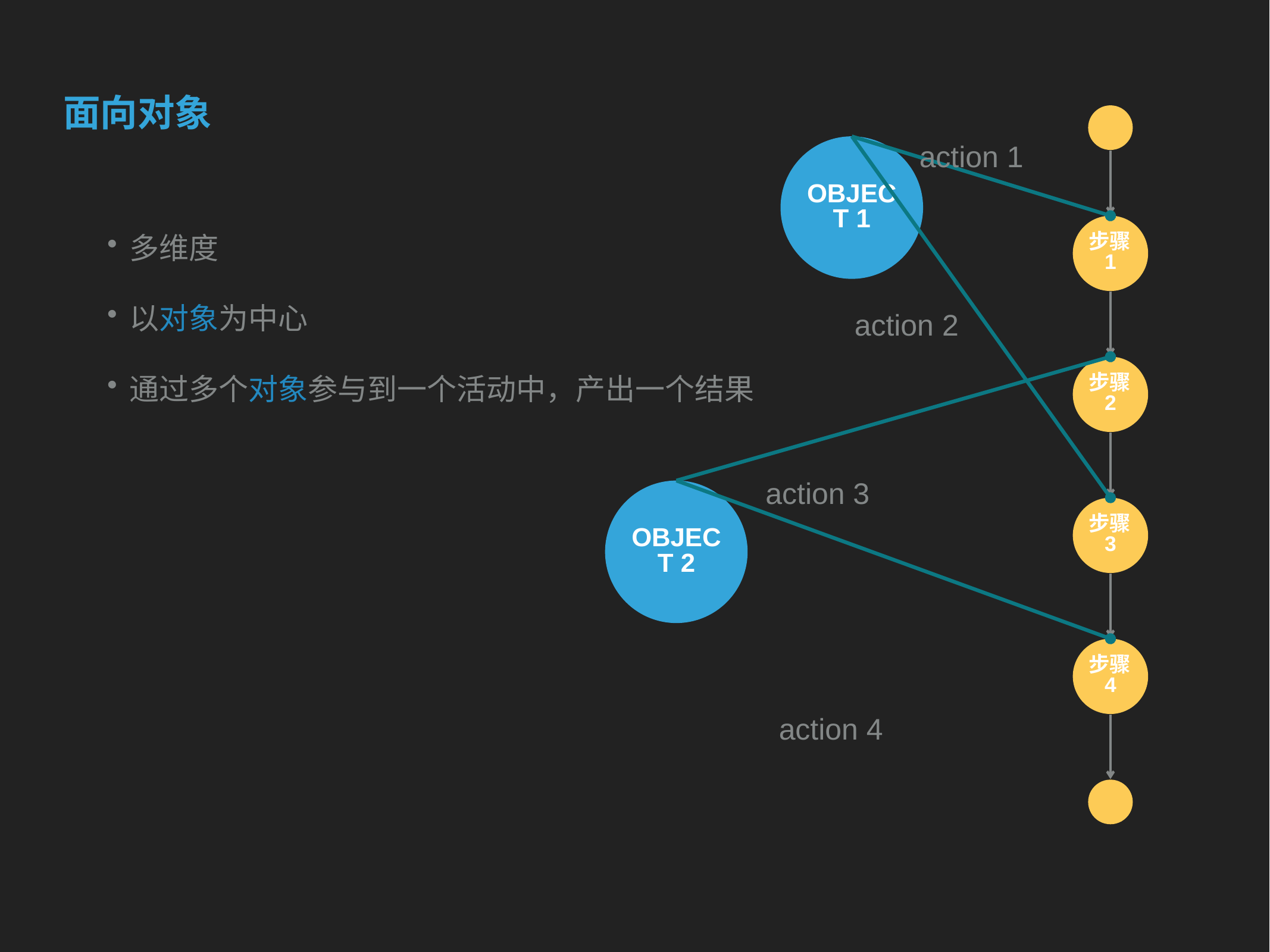

面向对象

action 1
Object 1

多维度
以对象为中心
通过多个对象参与到一个活动中，产出一个结果
步骤1

action 2
步骤2

action 3
Object 2
步骤3

步骤4
action 4